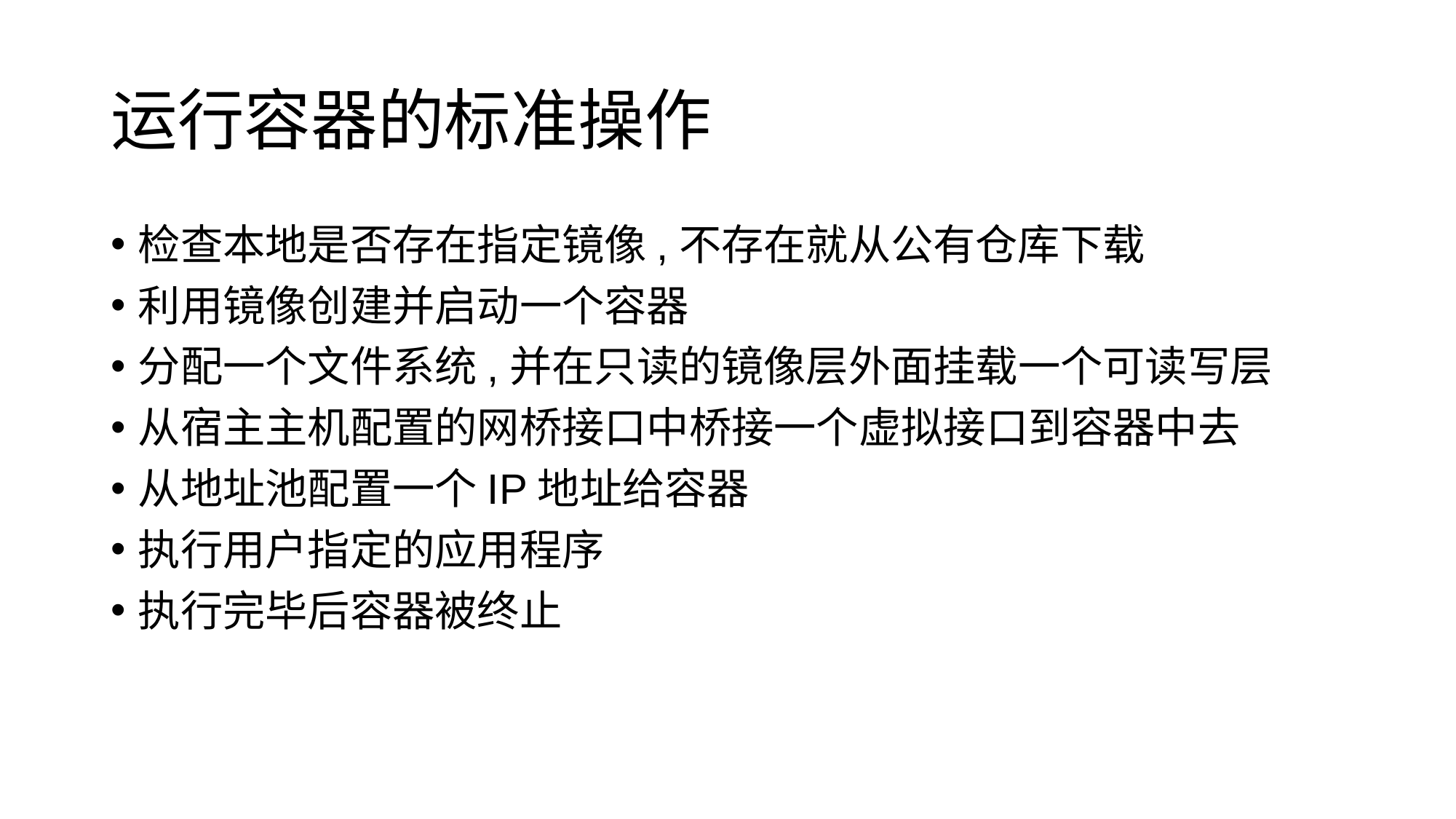

# 运行容器的标准操作
检查本地是否存在指定镜像,不存在就从公有仓库下载
利用镜像创建并启动一个容器
分配一个文件系统,并在只读的镜像层外面挂载一个可读写层
从宿主主机配置的网桥接口中桥接一个虚拟接口到容器中去
从地址池配置一个IP地址给容器
执行用户指定的应用程序
执行完毕后容器被终止